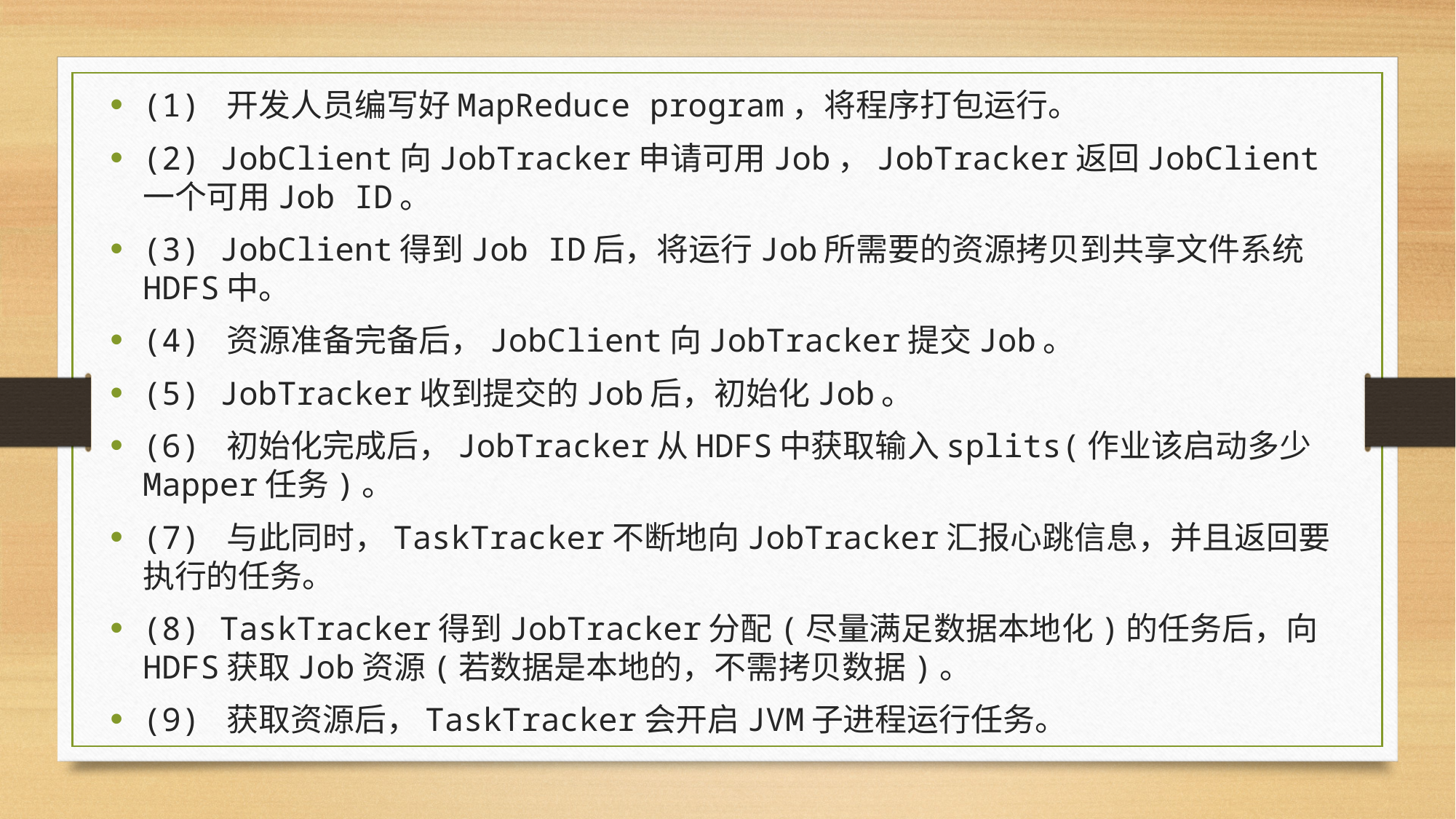

(1) 开发人员编写好MapReduce program，将程序打包运行。
(2) JobClient向JobTracker申请可用Job，JobTracker返回JobClient一个可用Job ID。
(3) JobClient得到Job ID后，将运行Job所需要的资源拷贝到共享文件系统HDFS中。
(4) 资源准备完备后，JobClient向JobTracker提交Job。
(5) JobTracker收到提交的Job后，初始化Job。
(6) 初始化完成后，JobTracker从HDFS中获取输入splits(作业该启动多少Mapper任务)。
(7) 与此同时，TaskTracker不断地向JobTracker汇报心跳信息，并且返回要执行的任务。
(8) TaskTracker得到JobTracker分配(尽量满足数据本地化)的任务后，向HDFS获取Job资源(若数据是本地的，不需拷贝数据)。
(9) 获取资源后，TaskTracker会开启JVM子进程运行任务。